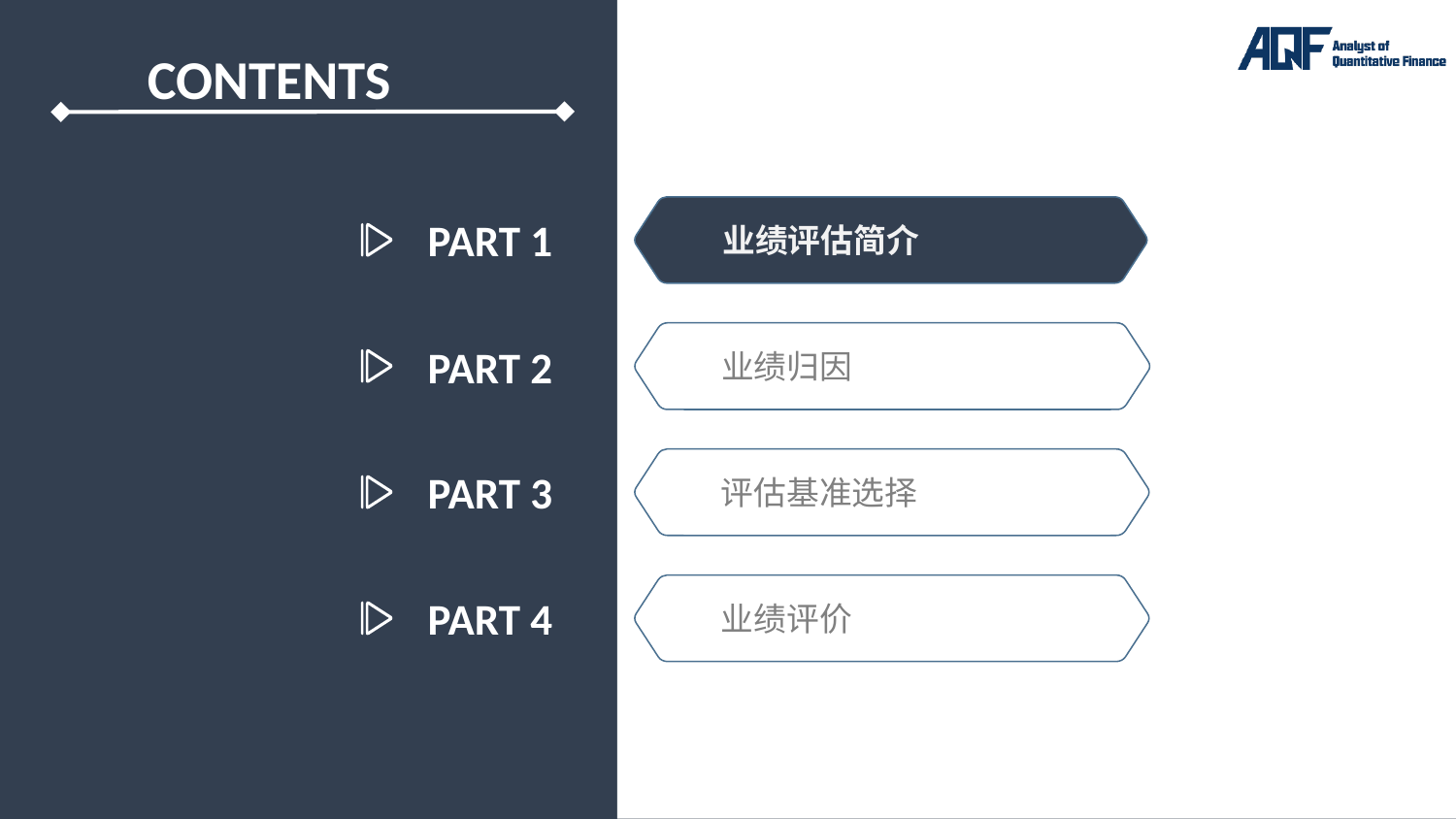

PART 1
业绩评估简介

PART 2
业绩归因

PART 3
评估基准选择

PART 4
业绩评价